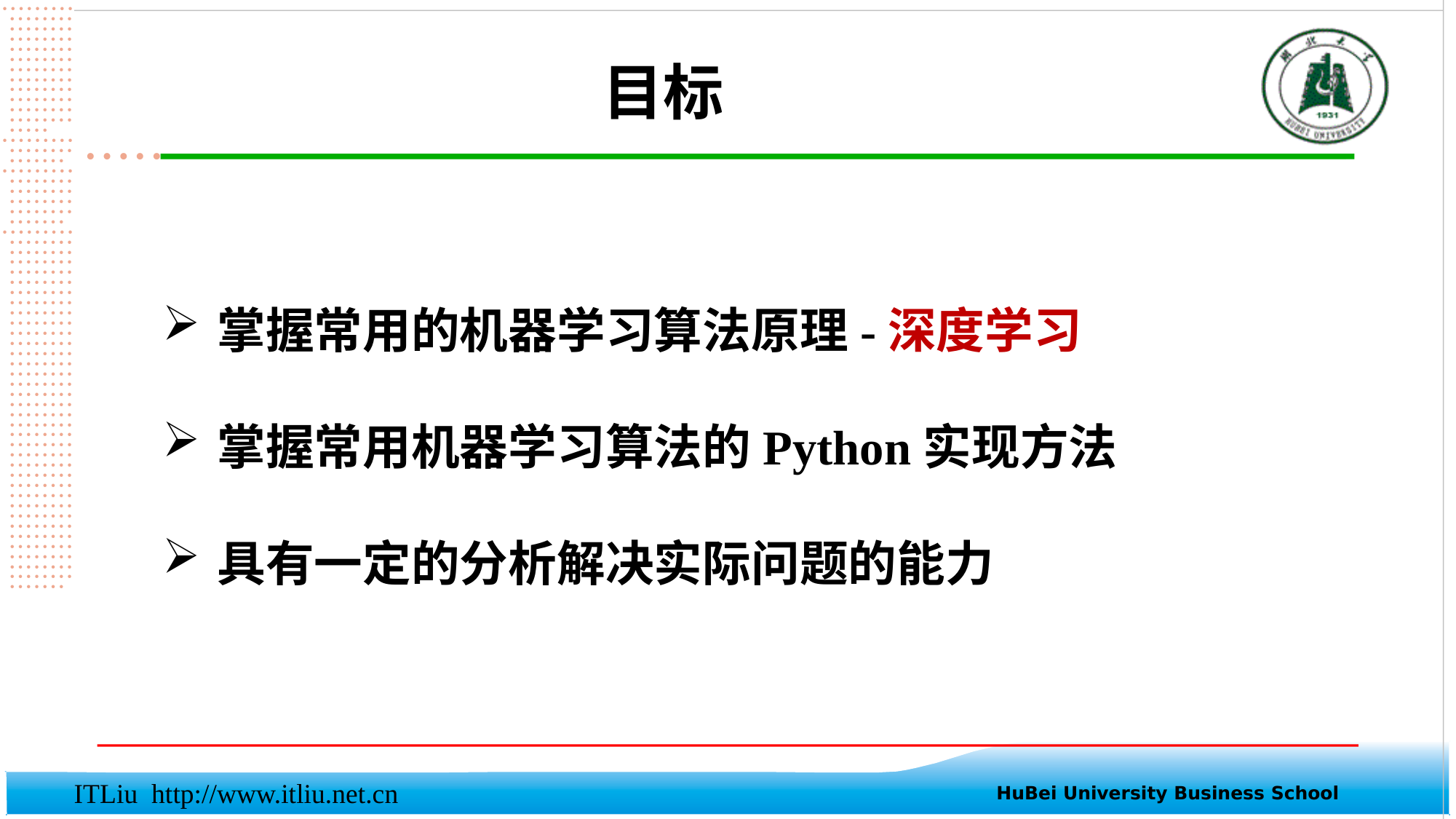

目标
掌握常用的机器学习算法原理-深度学习
掌握常用机器学习算法的Python实现方法
具有一定的分析解决实际问题的能力